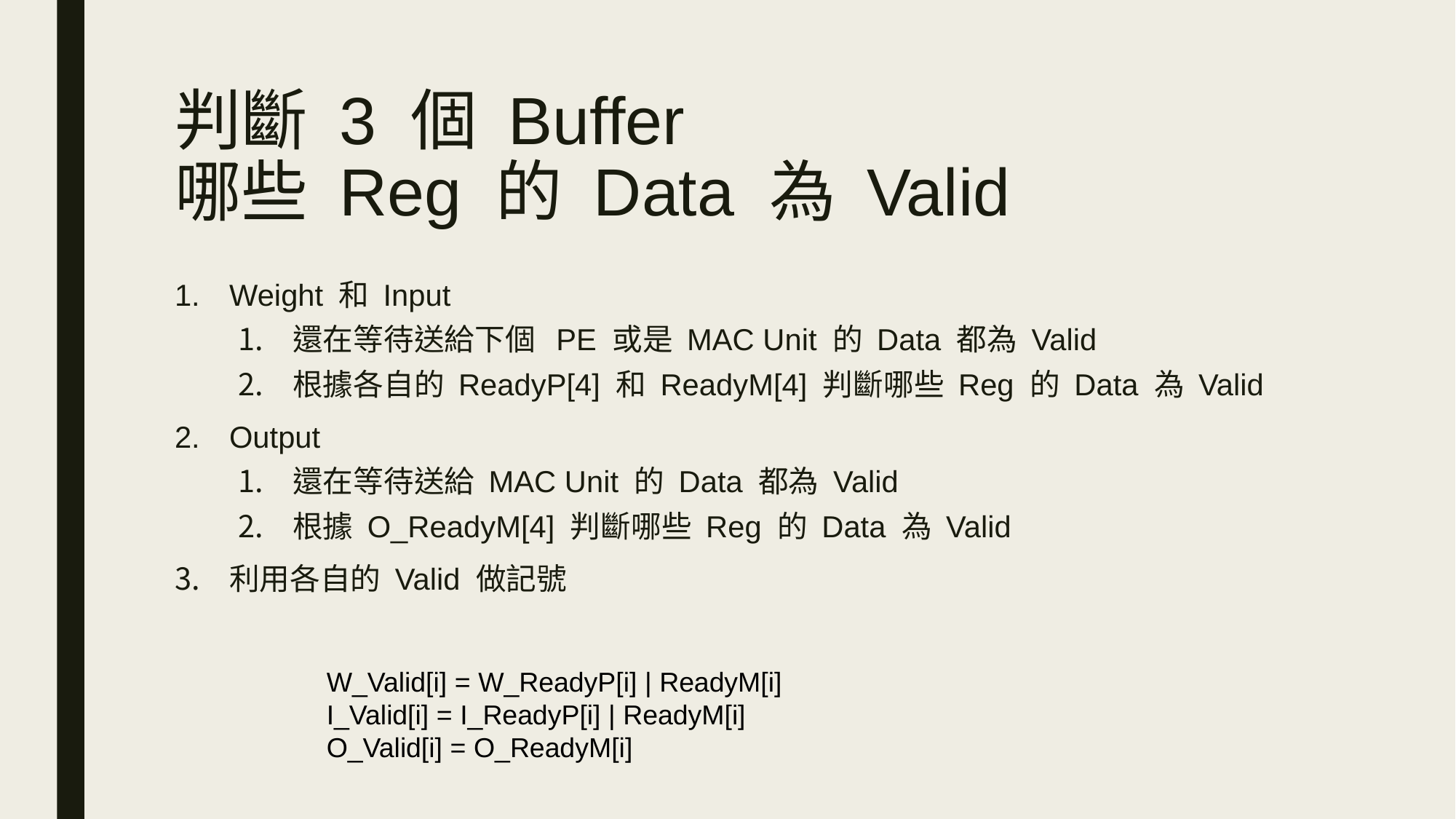

# 判斷 3 個 Buffer 哪些 Reg 的 Data 為 Valid
Weight 和 Input
還在等待送給下個  PE 或是 MAC Unit 的 Data 都為 Valid
根據各自的 ReadyP[4] 和 ReadyM[4] 判斷哪些 Reg 的 Data 為 Valid
Output
還在等待送給 MAC Unit 的 Data 都為 Valid
根據 O_ReadyM[4] 判斷哪些 Reg 的 Data 為 Valid
利用各自的 Valid 做記號

W_Valid[i] = W_ReadyP[i] | ReadyM[i]
I_Valid[i] = I_ReadyP[i] | ReadyM[i]
O_Valid[i] = O_ReadyM[i]